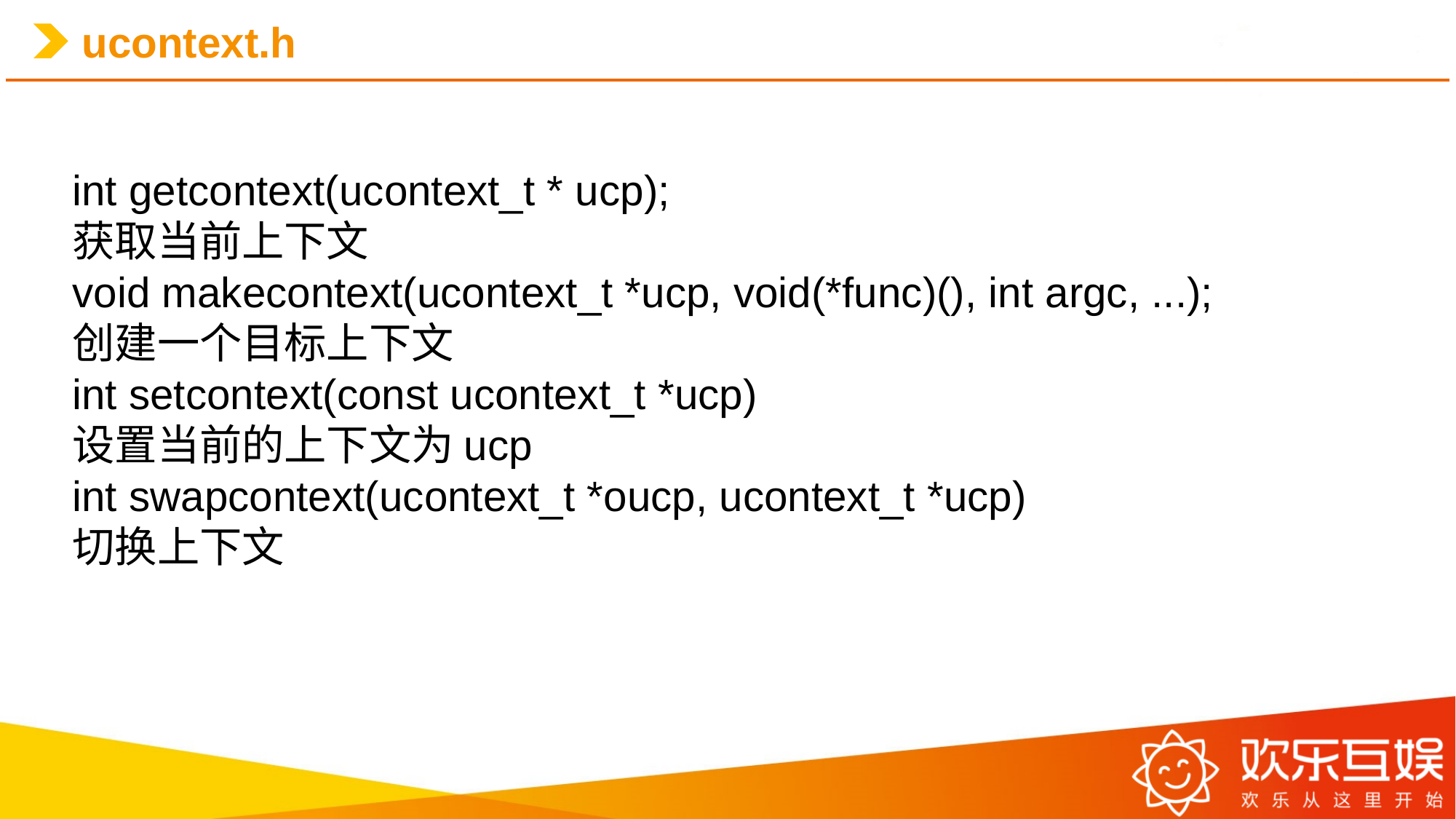

# ucontext.h
int getcontext(ucontext_t * ucp);
获取当前上下文
void makecontext(ucontext_t *ucp, void(*func)(), int argc, ...);
创建一个目标上下文
int setcontext(const ucontext_t *ucp)
设置当前的上下文为ucp
int swapcontext(ucontext_t *oucp, ucontext_t *ucp)
切换上下文